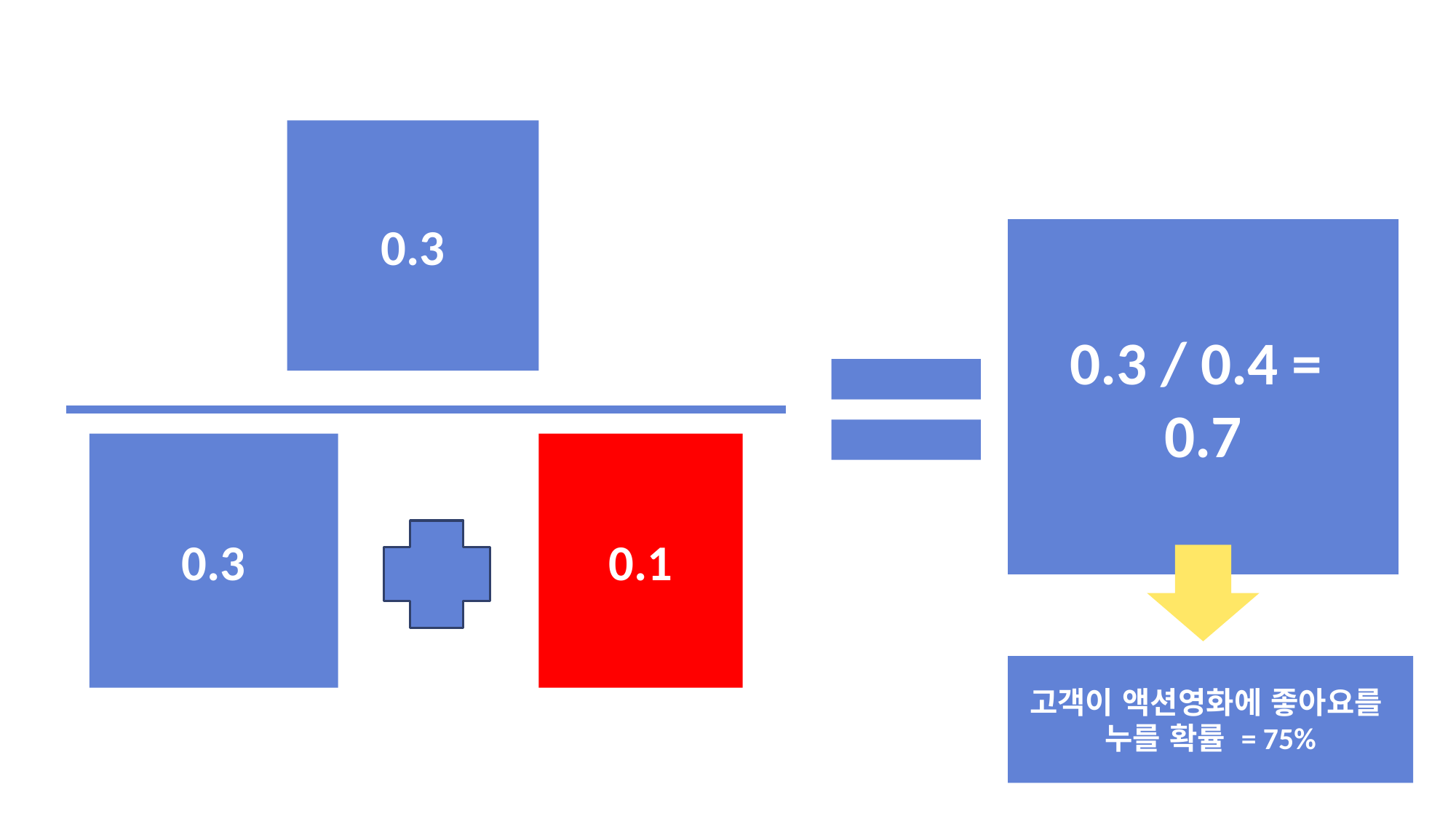

0.3
0.3 / 0.4 =
0.7

0.3
0.1

고객이 액션영화에 좋아요를
누를 확률 = 75%